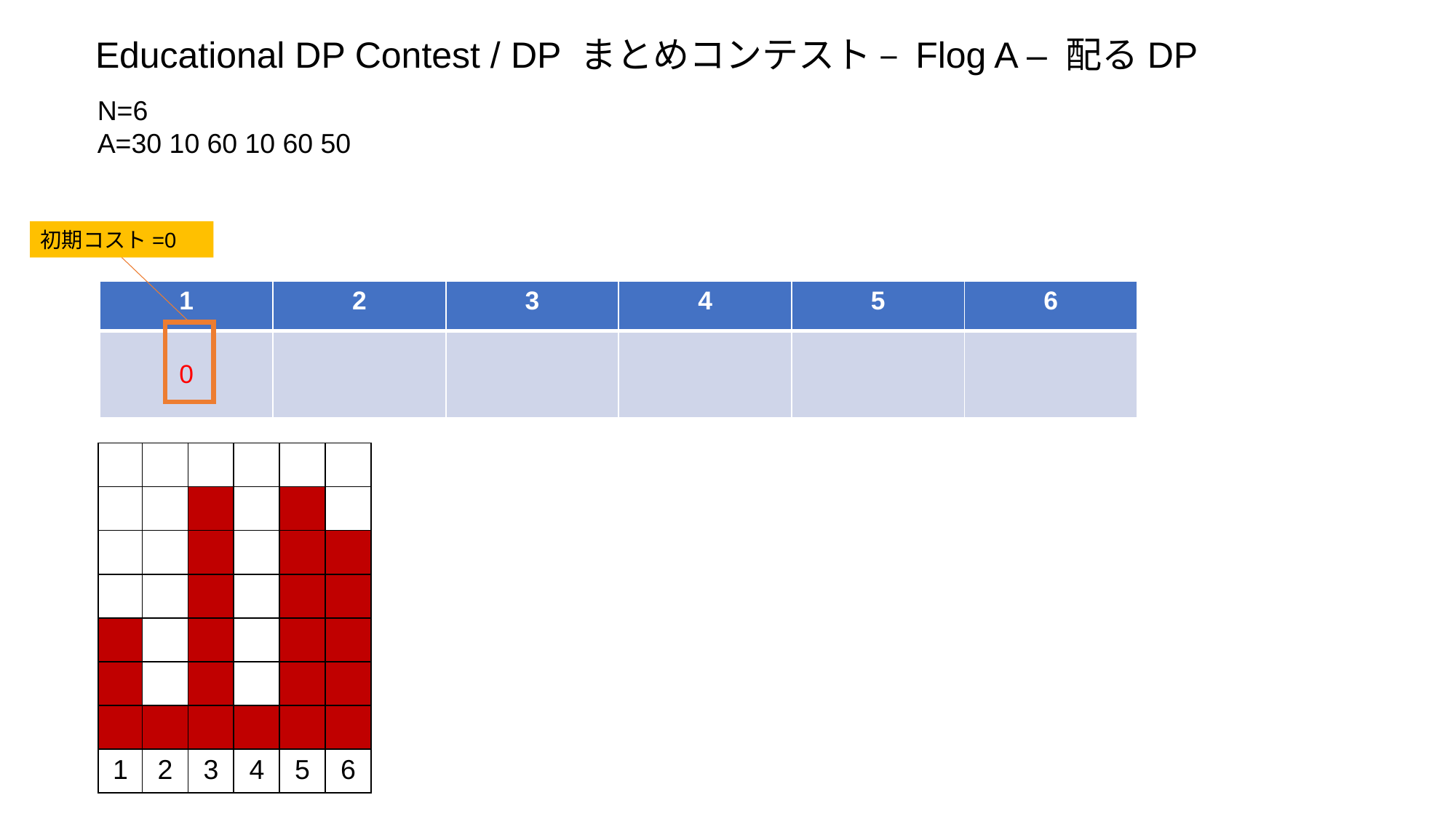

Educational DP Contest / DP まとめコンテスト – Flog A – 配るDP
N=6
A=30 10 60 10 60 50
初期コスト=0
| 1 | 2 | 3 | 4 | 5 | 6 |
| --- | --- | --- | --- | --- | --- |
| 0 |  |  |  |  |  |

|  |  |  |  |  |  |
| --- | --- | --- | --- | --- | --- |
|  |  |  |  |  |  |
|  |  |  |  |  |  |
|  |  |  |  |  |  |
|  |  |  |  |  |  |
|  |  |  |  |  |  |
|  |  |  |  |  |  |
| 1 | 2 | 3 | 4 | 5 | 6 |